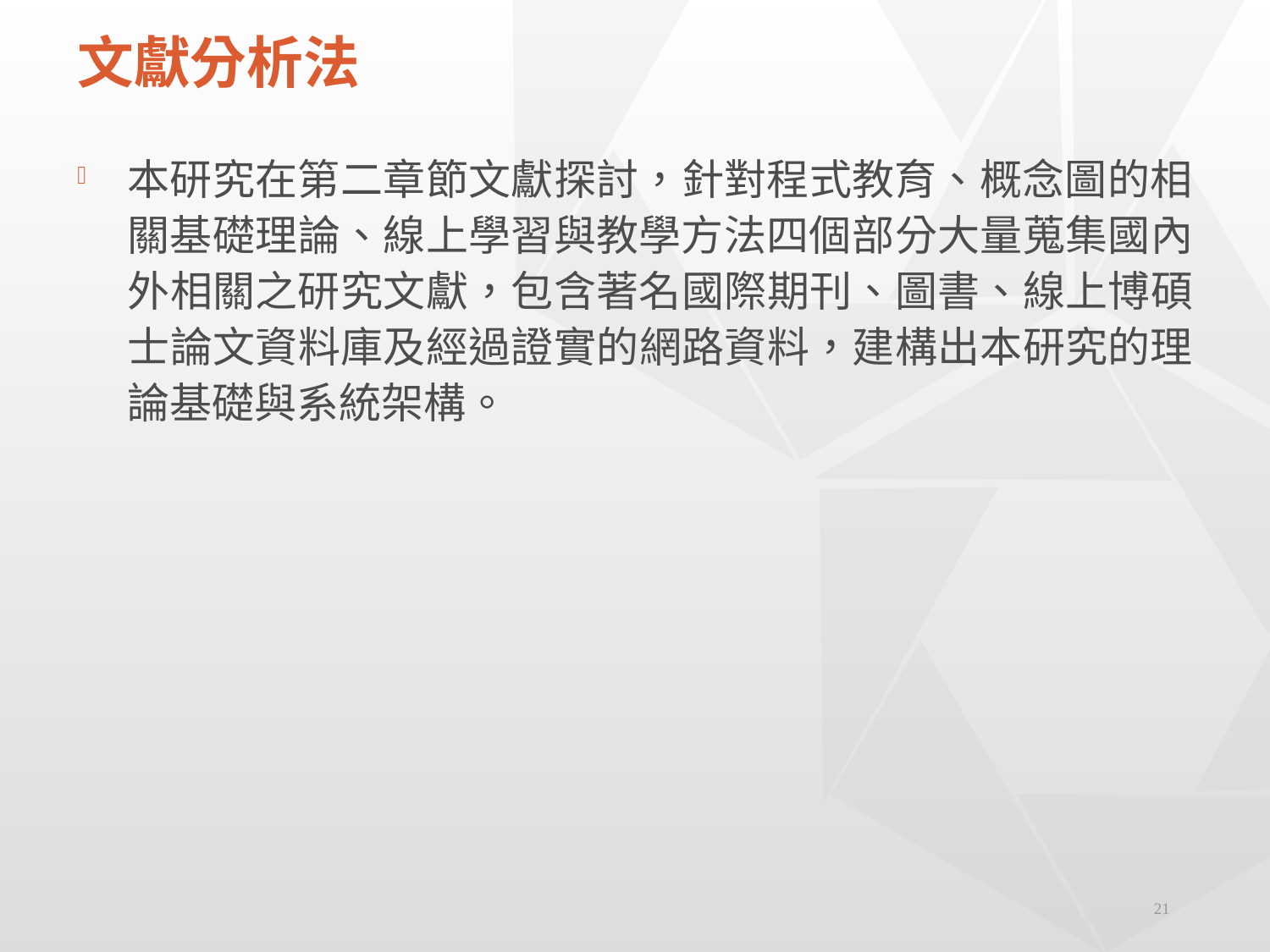

# 文獻分析法
本研究在第二章節文獻探討，針對程式教育、概念圖的相關基礎理論、線上學習與教學方法四個部分大量蒐集國內外相關之研究文獻，包含著名國際期刊、圖書、線上博碩士論文資料庫及經過證實的網路資料，建構出本研究的理論基礎與系統架構。

21